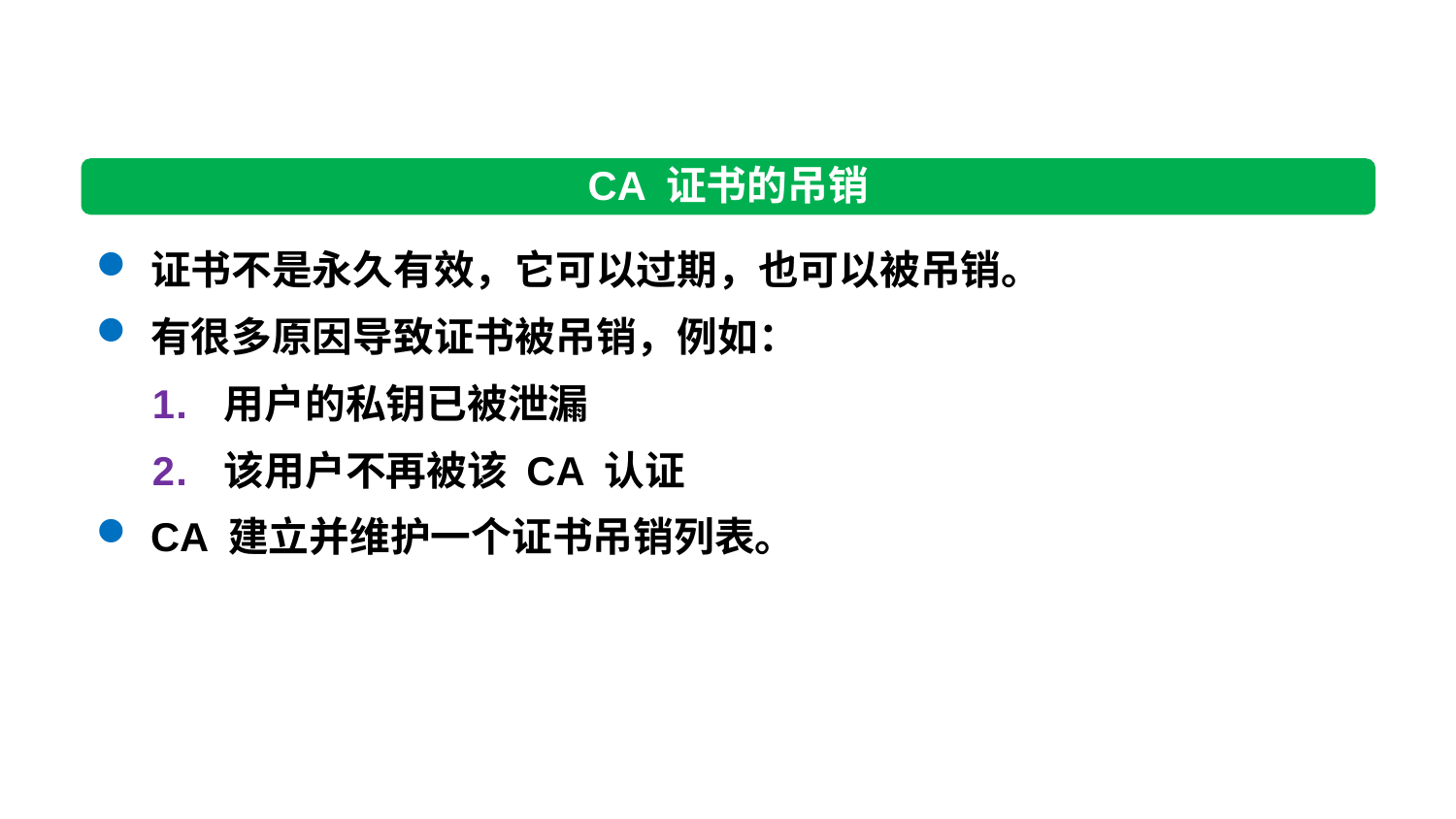

CA 证书的吊销

证书不是永久有效，它可以过期，也可以被吊销。
有很多原因导致证书被吊销，例如：
用户的私钥已被泄漏
该用户不再被该 CA 认证
CA 建立并维护一个证书吊销列表。
64